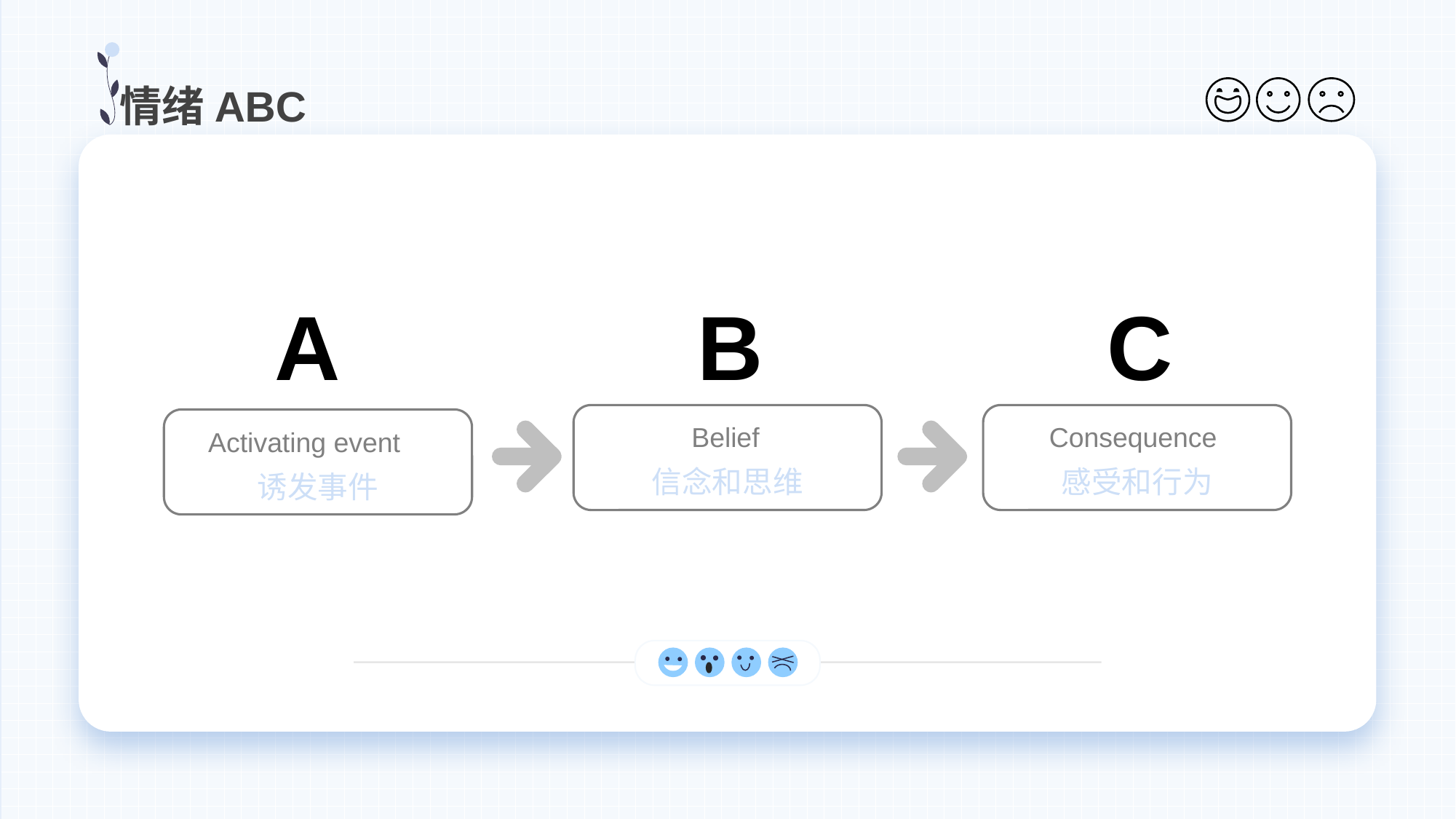

情绪ABC
A
B
C

Belief
信念和思维

Consequence
感受和行为

Activating event
诱发事件